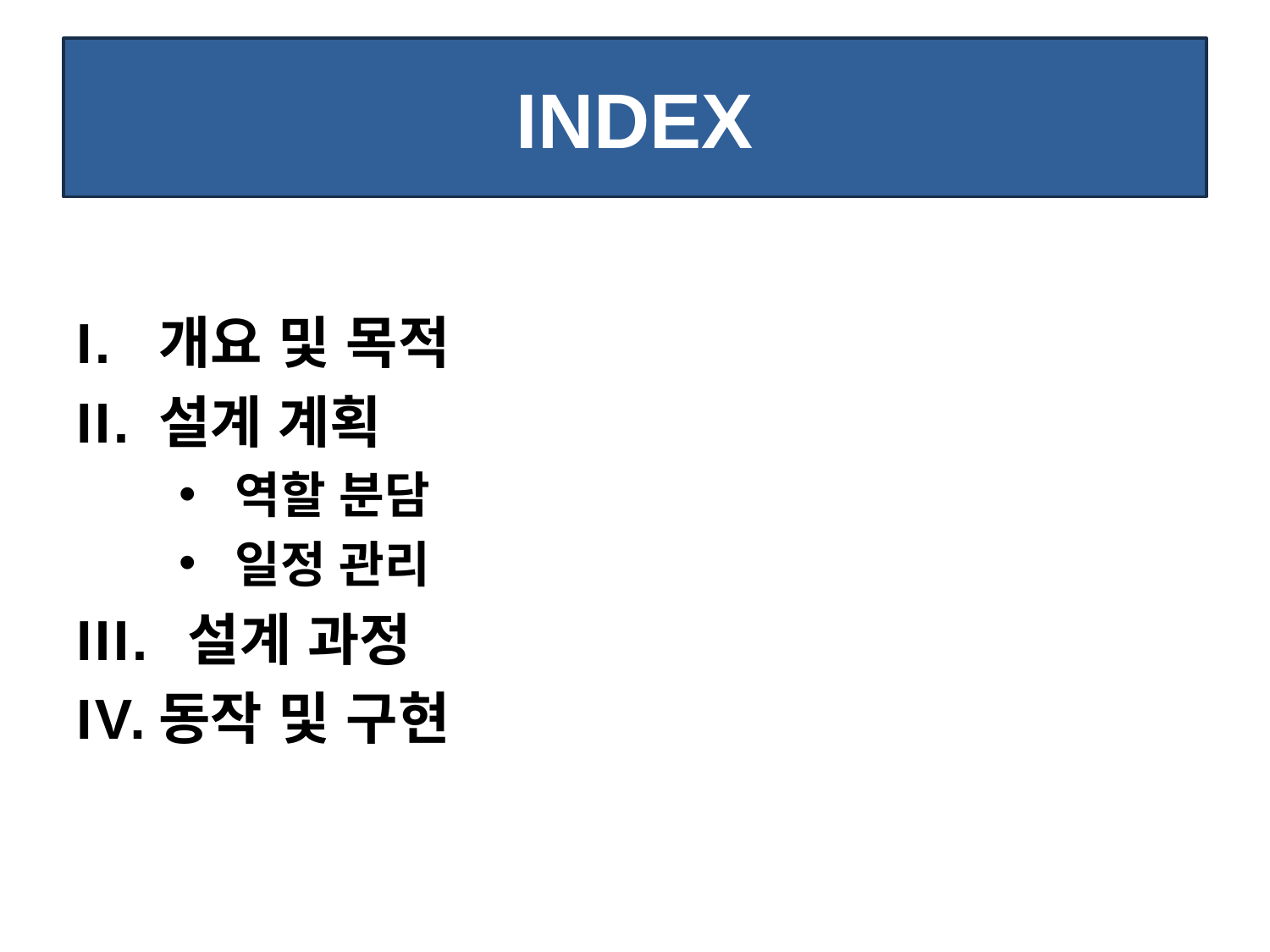

# INDEX

개요 및 목적
설계 계획
역할 분담
일정 관리
 설계 과정
동작 및 구현